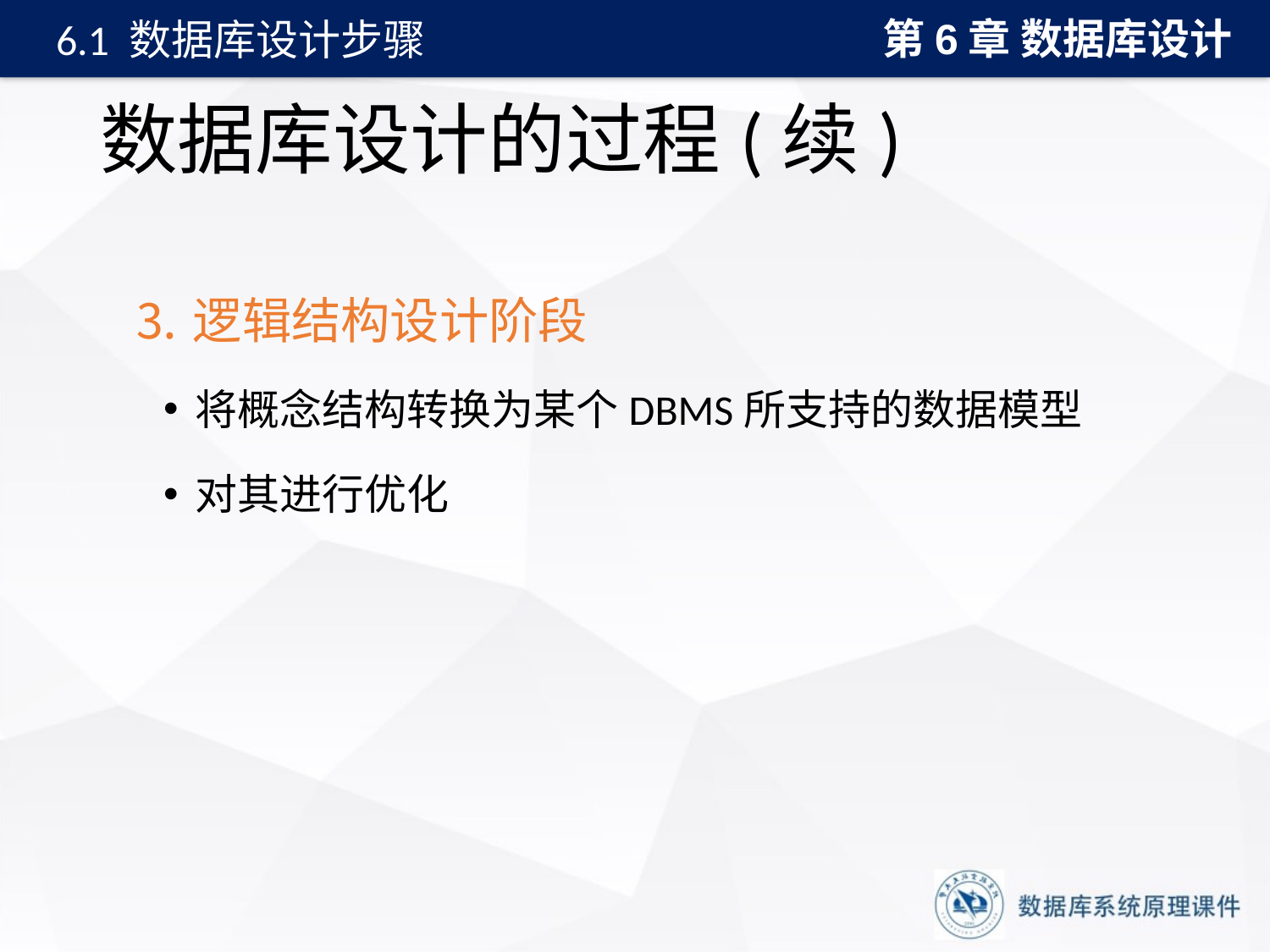

第6章 数据库设计
6.1 数据库设计步骤
# 数据库设计的过程(续)
	⒊逻辑结构设计阶段
将概念结构转换为某个DBMS所支持的数据模型
对其进行优化